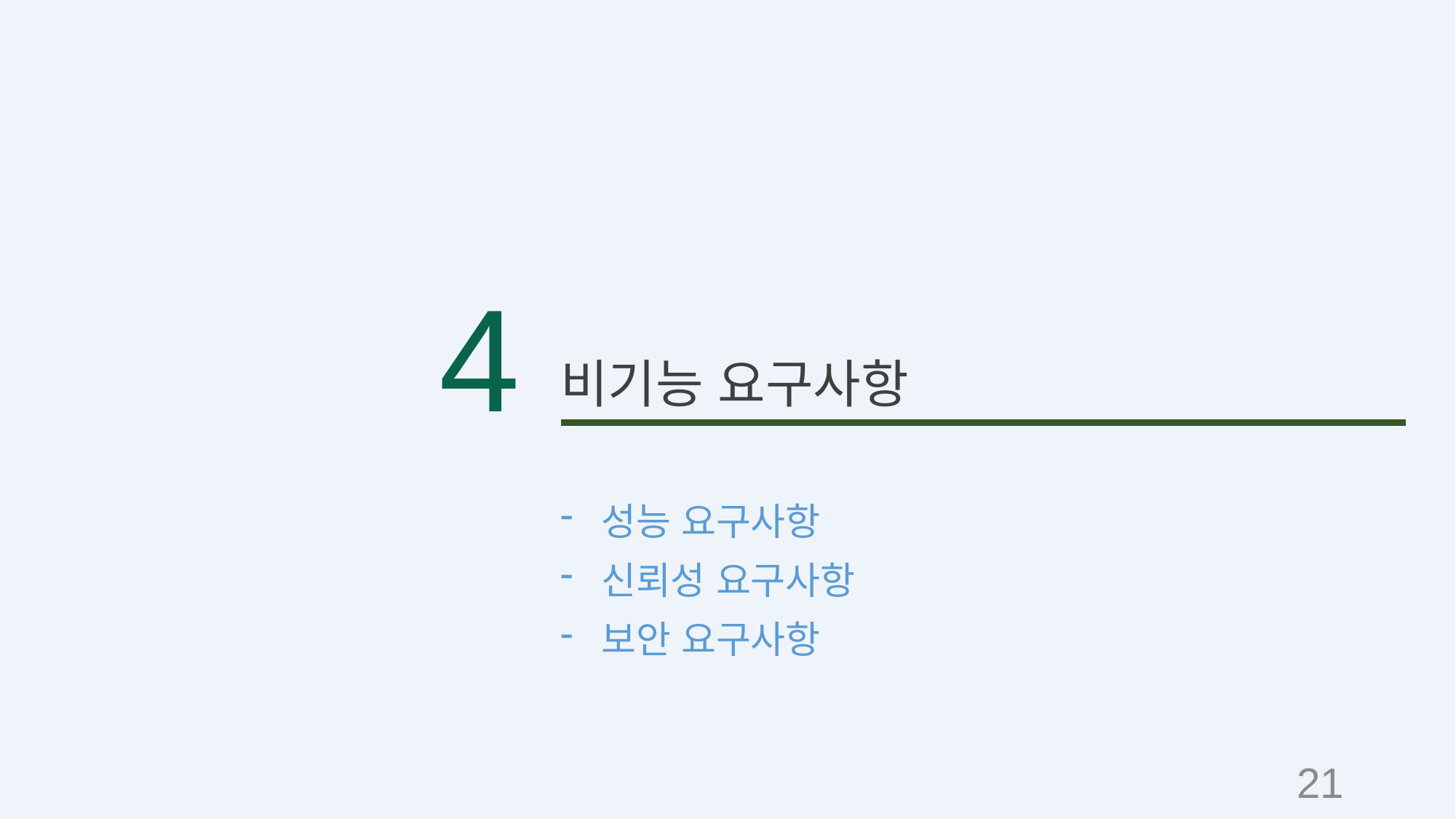

4
비기능 요구사항
성능 요구사항
신뢰성 요구사항
보안 요구사항
21